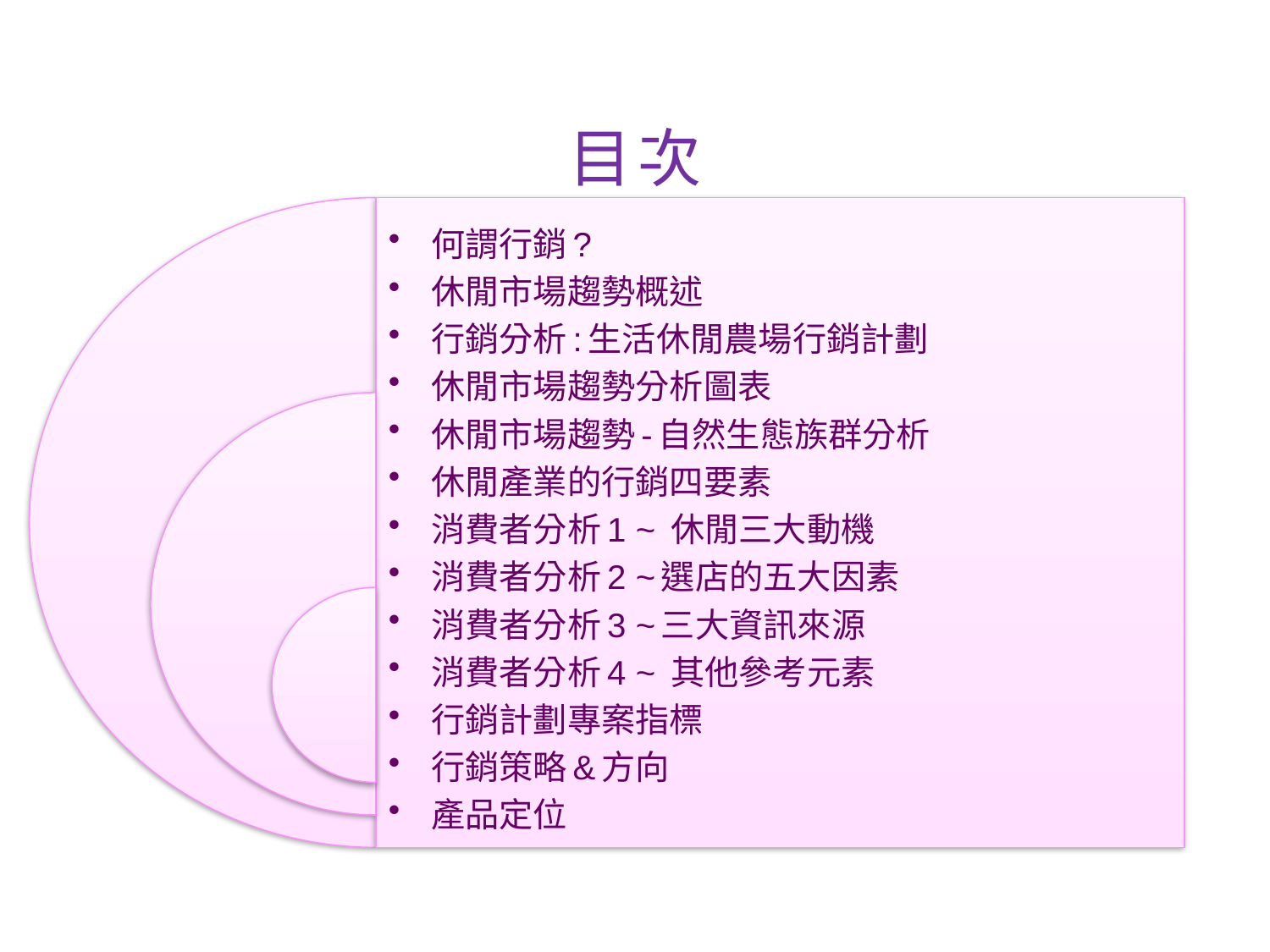

# 目次
何謂行銷?
休閒市場趨勢概述
行銷分析:生活休閒農場行銷計劃
休閒市場趨勢分析圖表
休閒市場趨勢-自然生態族群分析
休閒產業的行銷四要素
消費者分析1 ~ 休閒三大動機
消費者分析2 ~選店的五大因素
消費者分析3 ~三大資訊來源
消費者分析4 ~ 其他參考元素
行銷計劃專案指標
行銷策略&方向
產品定位